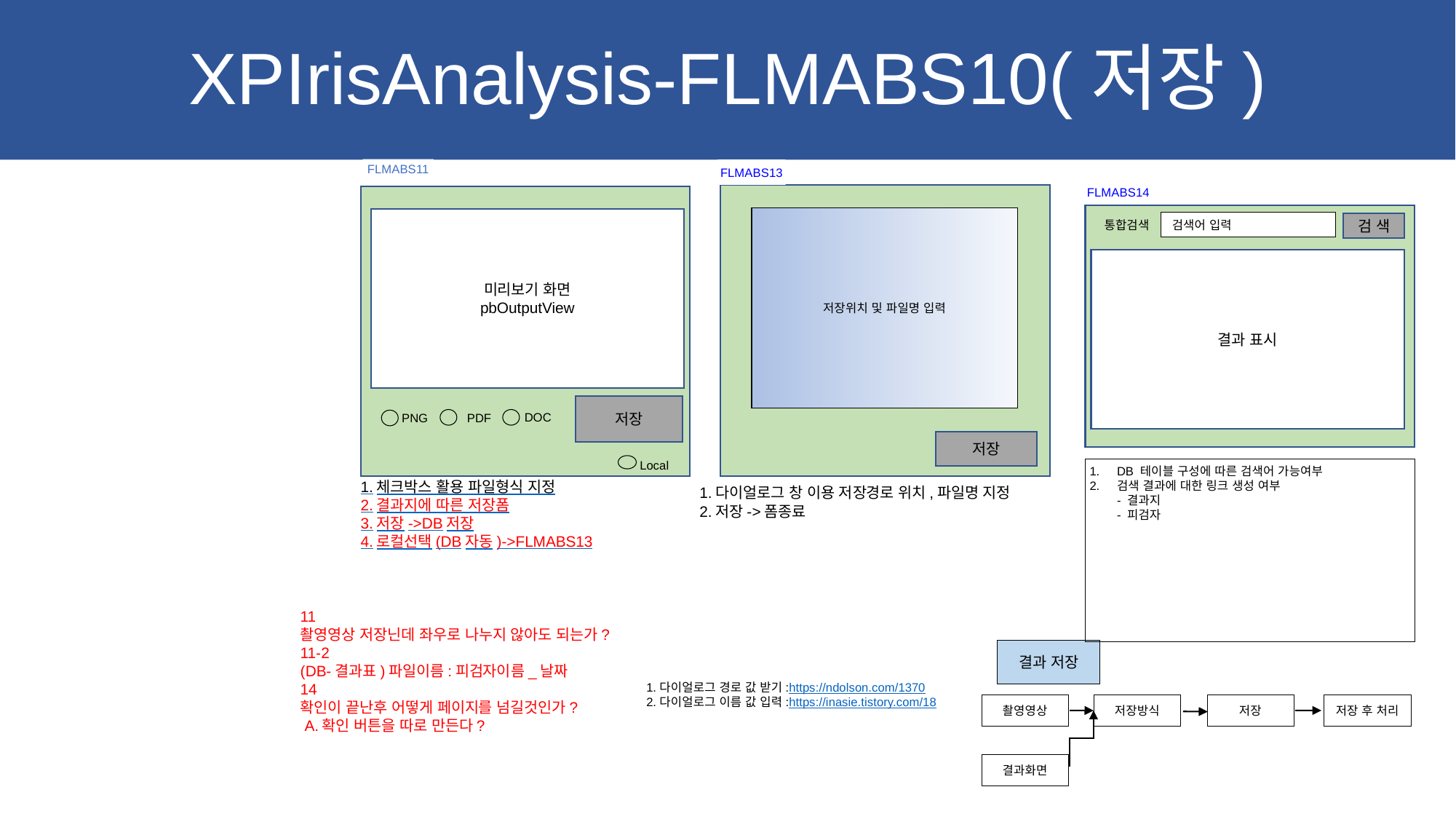

XPIrisAnalysis-FLMABS10(저장)
FLMABS11
FLMABS13
FLMABS14

저장위치 및 파일명 입력
미리보기 화면
pbOutputView
통합검색
검색어 입력
검 색
결과 표시
저장
DOC
PNG
PDF

저장
Local

DB 테이블 구성에 따른 검색어 가능여부
검색 결과에 대한 링크 생성 여부
- 결과지
- 피검자

1.체크박스 활용 파일형식 지정
2.결과지에 따른 저장폼
3.저장->DB저장
4.로컬선택(DB자동)->FLMABS13

1.다이얼로그 창 이용 저장경로 위치,파일명 지정
2.저장->폼종료

11
촬영영상 저장닌데 좌우로 나누지 않아도 되는가?
11-2
(DB-결과표)파일이름:피검자이름_날짜
14
확인이 끝난후 어떻게 페이지를 넘길것인가?
 A.확인 버튼을 따로 만든다?

결과 저장

1.다이얼로그 경로 값 받기:https://ndolson.com/1370
2.다이얼로그 이름 값 입력:https://inasie.tistory.com/18

촬영영상
저장방식
저장
저장 후 처리
결과화면